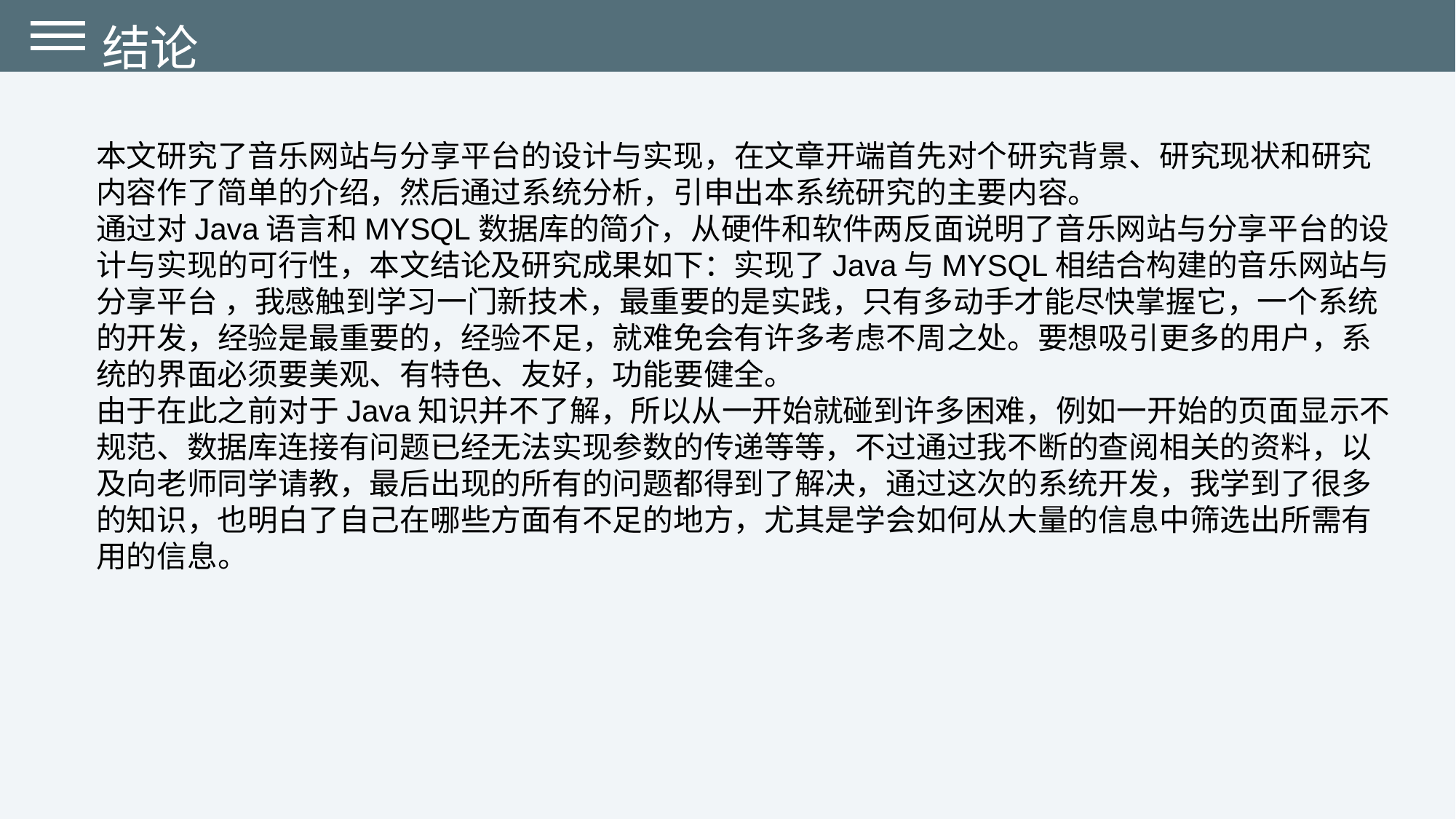

结论

本文研究了音乐网站与分享平台的设计与实现，在文章开端首先对个研究背景、研究现状和研究内容作了简单的介绍，然后通过系统分析，引申出本系统研究的主要内容。
通过对Java语言和MYSQL数据库的简介，从硬件和软件两反面说明了音乐网站与分享平台的设计与实现的可行性，本文结论及研究成果如下：实现了Java与MYSQL相结合构建的音乐网站与分享平台 ，我感触到学习一门新技术，最重要的是实践，只有多动手才能尽快掌握它，一个系统的开发，经验是最重要的，经验不足，就难免会有许多考虑不周之处。要想吸引更多的用户，系统的界面必须要美观、有特色、友好，功能要健全。
由于在此之前对于Java知识并不了解，所以从一开始就碰到许多困难，例如一开始的页面显示不规范、数据库连接有问题已经无法实现参数的传递等等，不过通过我不断的查阅相关的资料，以及向老师同学请教，最后出现的所有的问题都得到了解决，通过这次的系统开发，我学到了很多的知识，也明白了自己在哪些方面有不足的地方，尤其是学会如何从大量的信息中筛选出所需有用的信息。